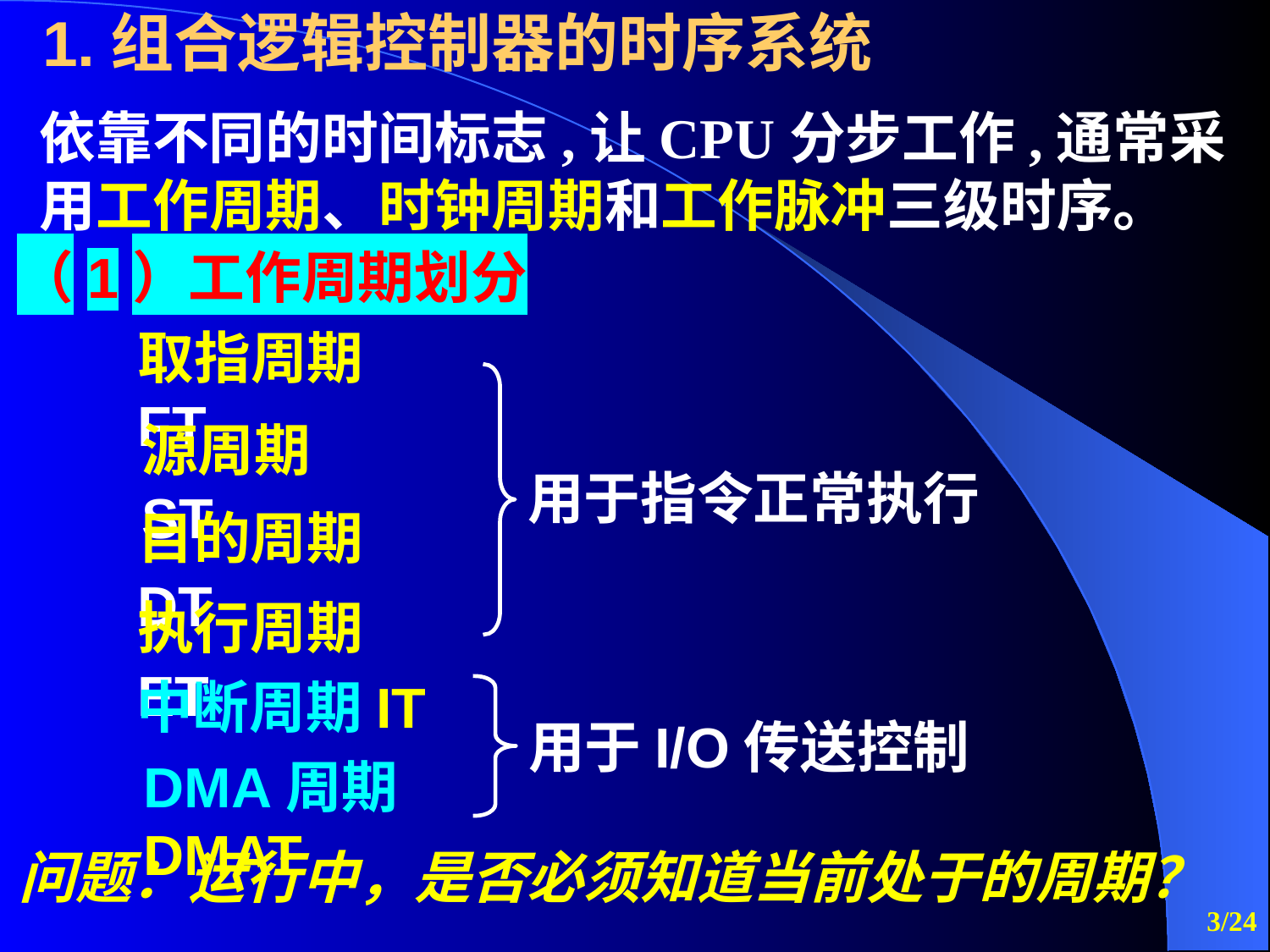

1.组合逻辑控制器的时序系统
依靠不同的时间标志,让CPU分步工作,通常采用工作周期、时钟周期和工作脉冲三级时序。
（1）工作周期划分
取指周期FT

源周期ST
用于指令正常执行
目的周期DT
执行周期ET
中断周期IT

用于I/O传送控制
DMA周期DMAT
问题：运行中，是否必须知道当前处于的周期？
3/24